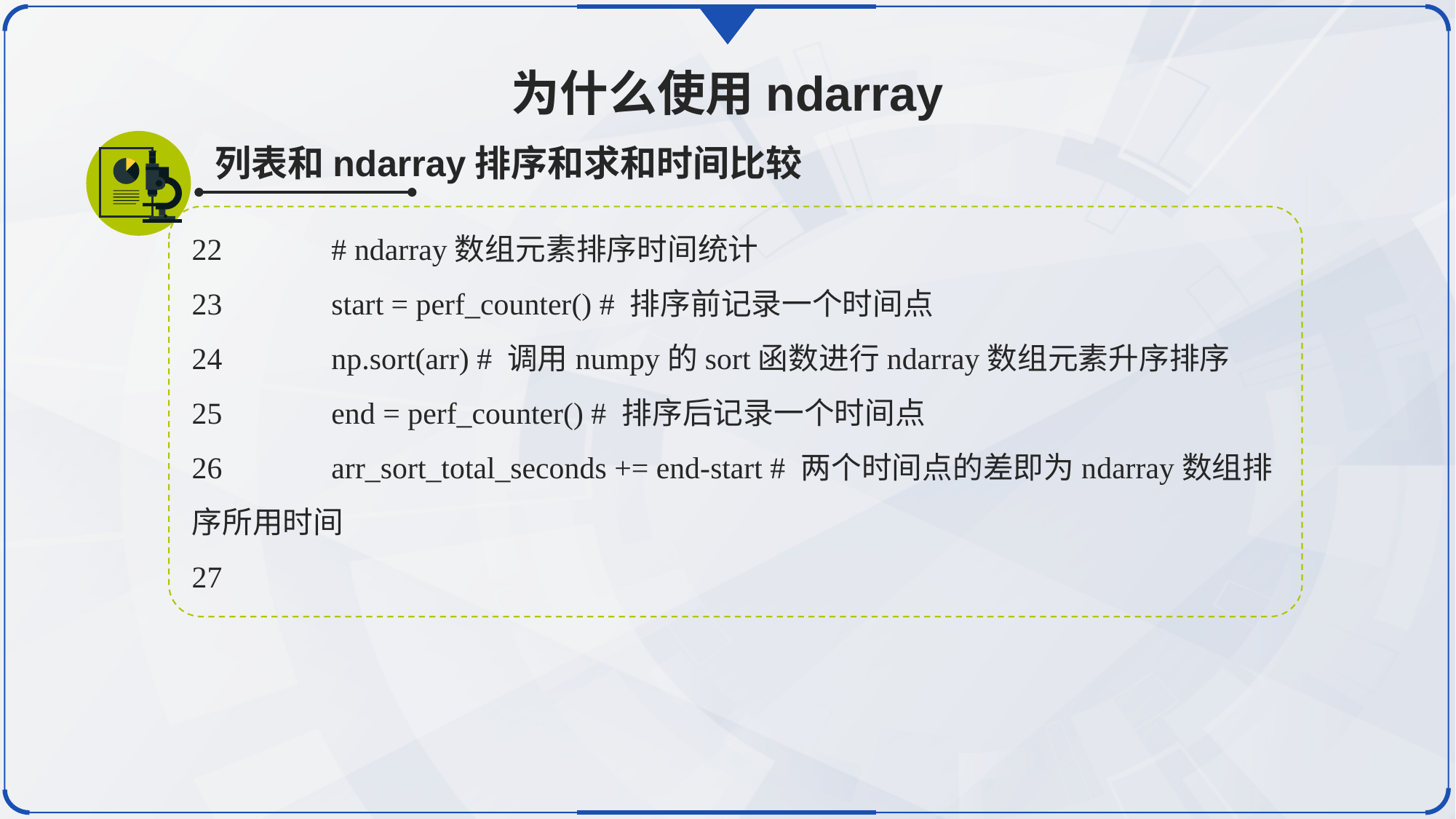

为什么使用ndarray

列表和ndarray排序和求和时间比较

22	    # ndarray数组元素排序时间统计
23	    start = perf_counter() # 排序前记录一个时间点
24	    np.sort(arr) # 调用numpy的sort函数进行ndarray数组元素升序排序
25	    end = perf_counter() # 排序后记录一个时间点
26	    arr_sort_total_seconds += end-start # 两个时间点的差即为ndarray数组排序所用时间
27